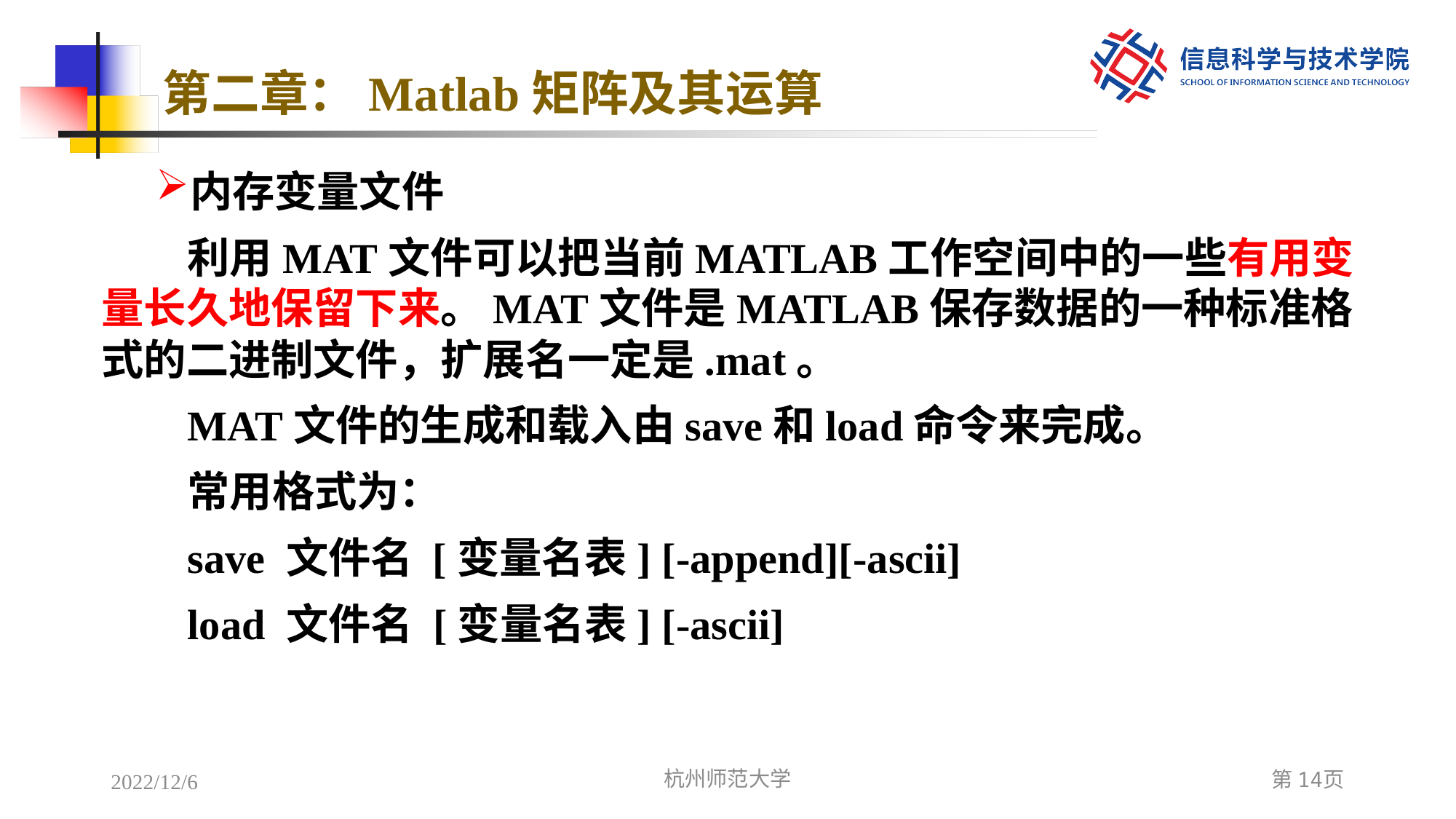

# 第二章：Matlab矩阵及其运算
内存变量文件
利用MAT文件可以把当前MATLAB工作空间中的一些有用变量长久地保留下来。MAT文件是MATLAB保存数据的一种标准格式的二进制文件，扩展名一定是.mat。
MAT文件的生成和载入由save和load命令来完成。
常用格式为：
save 文件名 [变量名表] [-append][-ascii]
load 文件名 [变量名表] [-ascii]
2022/12/6
杭州师范大学
第14页